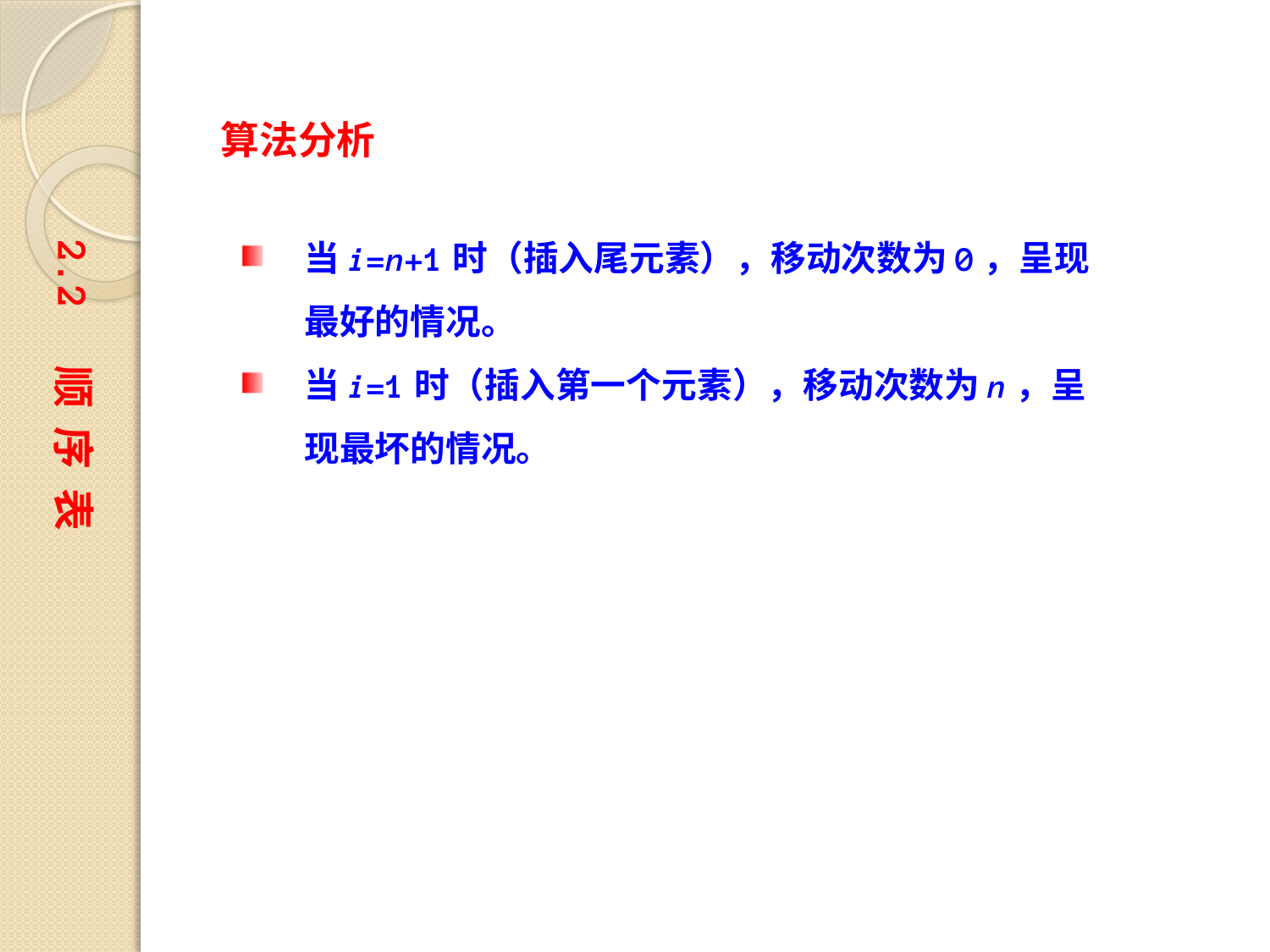

算法分析
当i=n+1时（插入尾元素），移动次数为0，呈现最好的情况。
当i=1时（插入第一个元素），移动次数为n，呈现最坏的情况。
2.2  顺  序  表